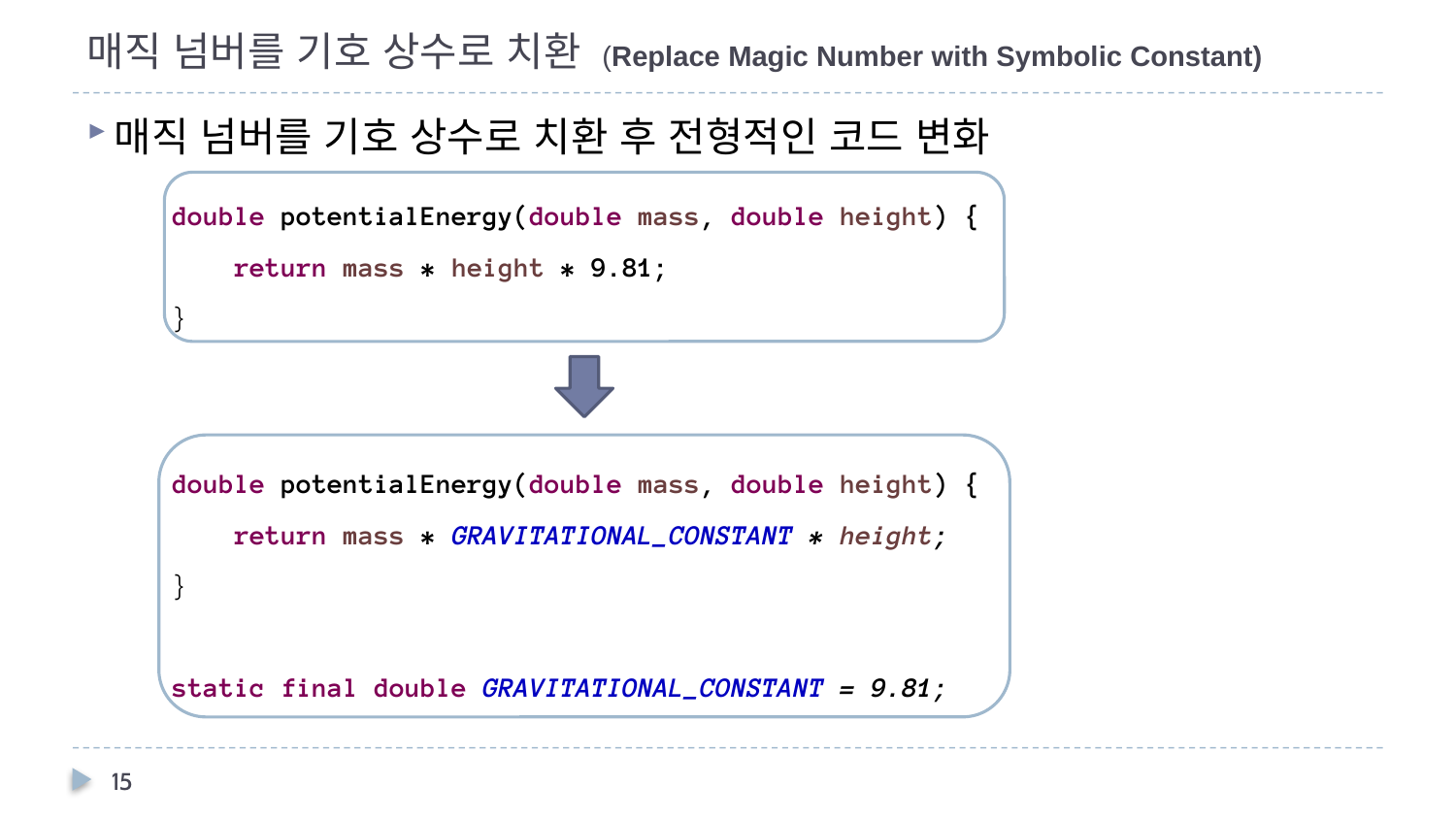

# 매직 넘버를 기호 상수로 치환 (Replace Magic Number with Symbolic Constant)
매직 넘버를 기호 상수로 치환 후 전형적인 코드 변화
double potentialEnergy(double mass, double height) {
    return mass * height * 9.81;
}

double potentialEnergy(double mass, double height) {
    return mass * GRAVITATIONAL_CONSTANT * height;
}

static final double GRAVITATIONAL_CONSTANT = 9.81;
15